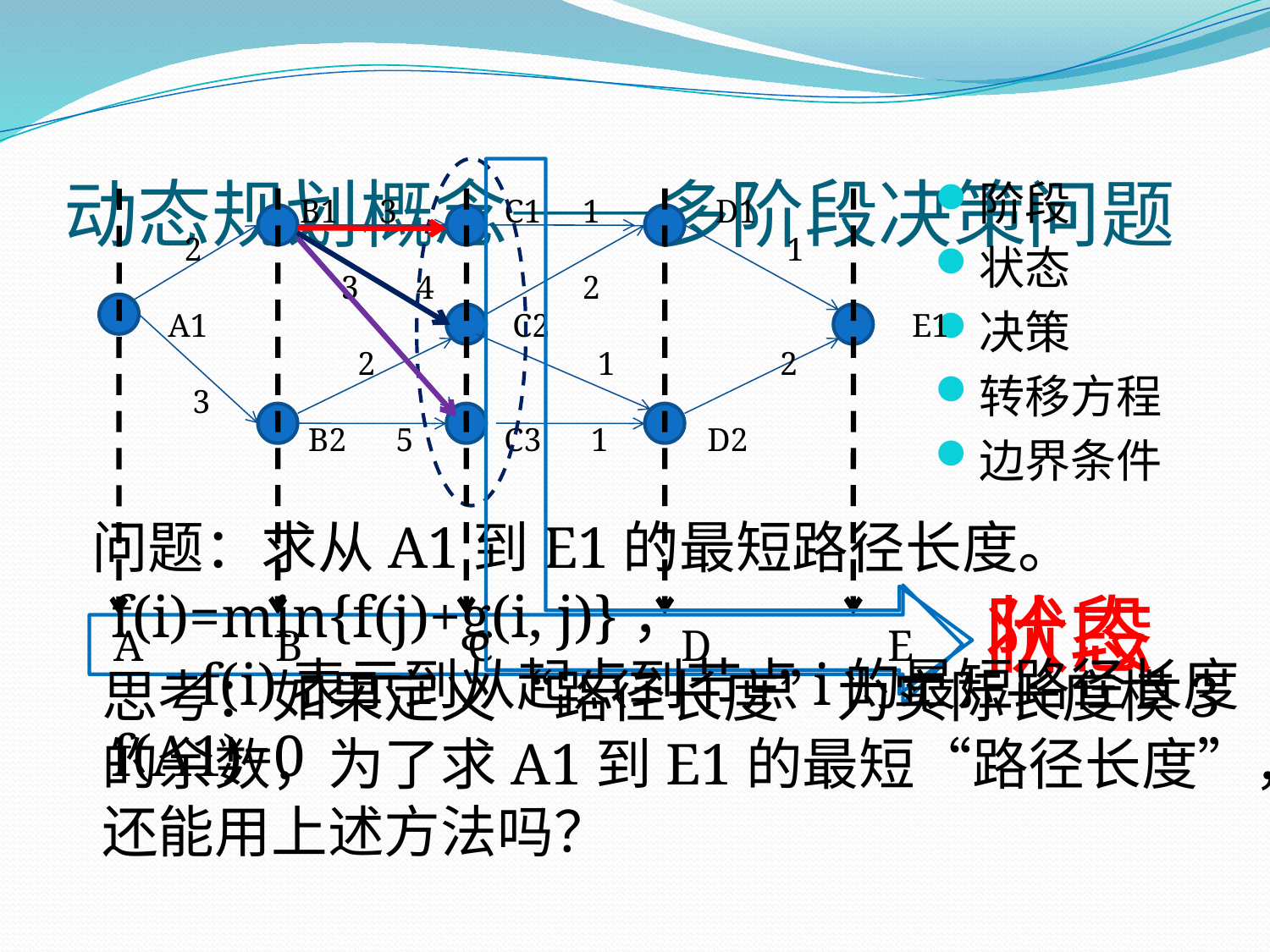

# 动态规划概念——多阶段决策问题

阶段
状态
决策
转移方程
边界条件

                        B1     3             C1     1              D1
          2                                                                       1
                             3       4                  2
        A1                                     C2                                            E1
                               2                           1                    2
           3
                         B2      5           C3      1            D2

问题：求从A1到E1的最短路径长度。
f(i)=min{f(j)+g(i, j)}，
      f(i)表示到从起点到节点i的最短路径长度
阶段
状态

  A            B               C                 D                E
思考：如果定义“路径长度”为实际长度模3的余数，为了求A1到E1的最短“路径长度”，还能用上述方法吗？
f(A1)=0